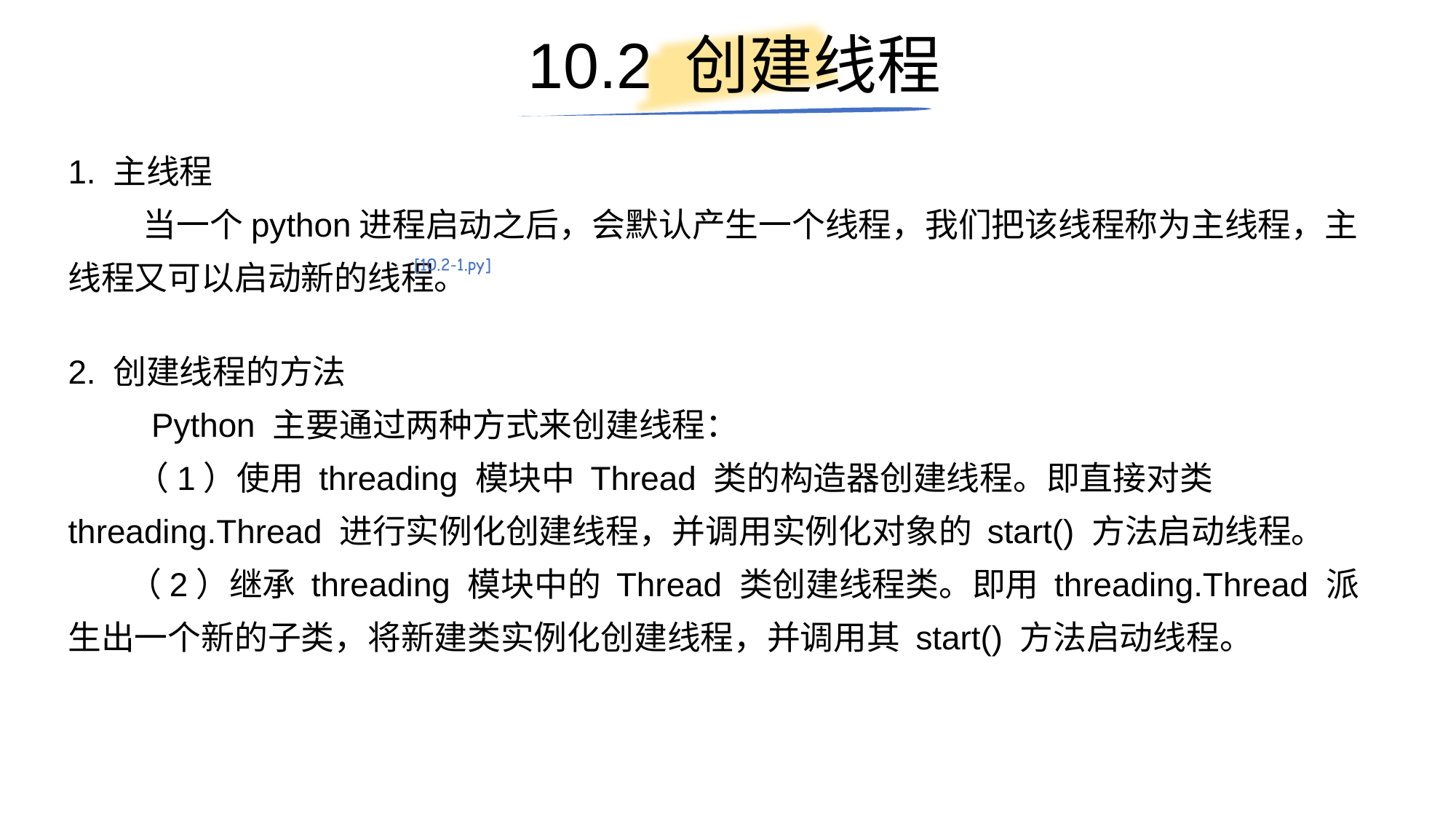

# 10.2 创建线程

1. 主线程
         当一个python进程启动之后，会默认产生一个线程，我们把该线程称为主线程，主线程又可以启动新的线程。
[10.2-1.py]
2. 创建线程的方法
         Python 主要通过两种方式来创建线程：
        （1）使用 threading 模块中 Thread 类的构造器创建线程。即直接对类 threading.Thread 进行实例化创建线程，并调用实例化对象的 start() 方法启动线程。
       （2）继承 threading 模块中的 Thread 类创建线程类。即用 threading.Thread 派生出一个新的子类，将新建类实例化创建线程，并调用其 start() 方法启动线程。